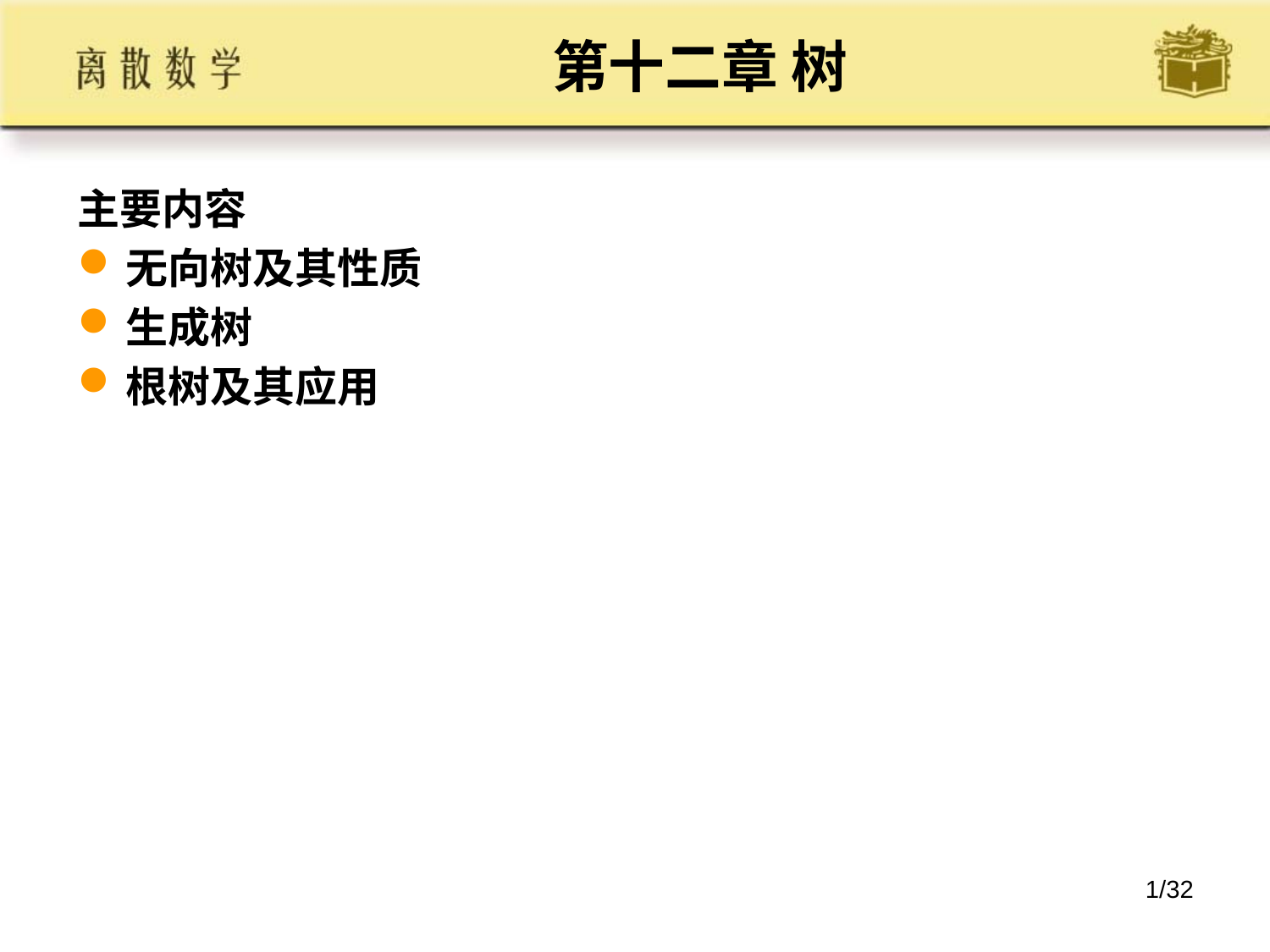

# 第十二章 树
主要内容
无向树及其性质
生成树
根树及其应用

1/32